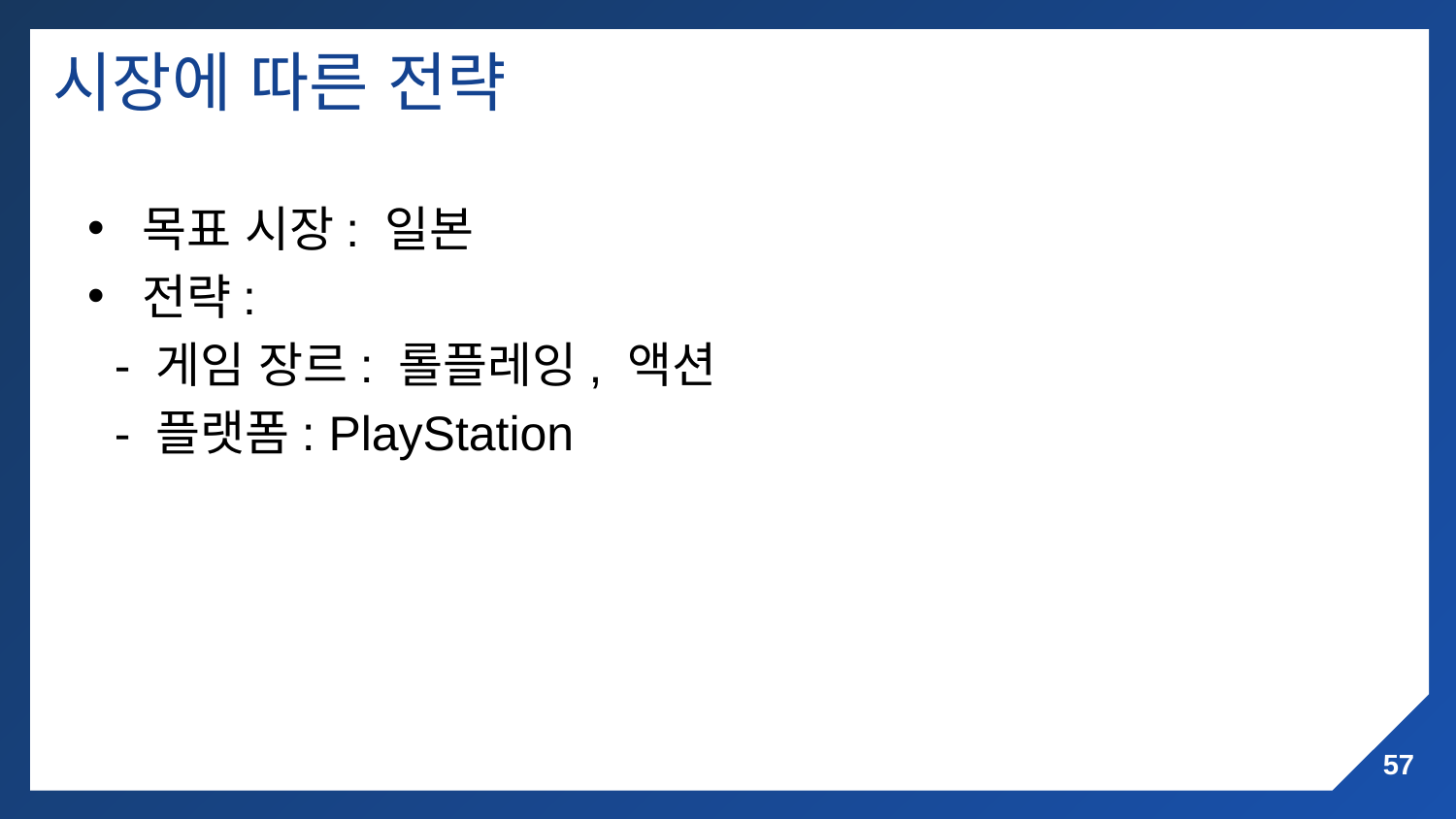

# 시장에 따른 전략
목표 시장: 일본
전략:
  - 게임 장르: 롤플레잉, 액션
  - 플랫폼: PlayStation
57